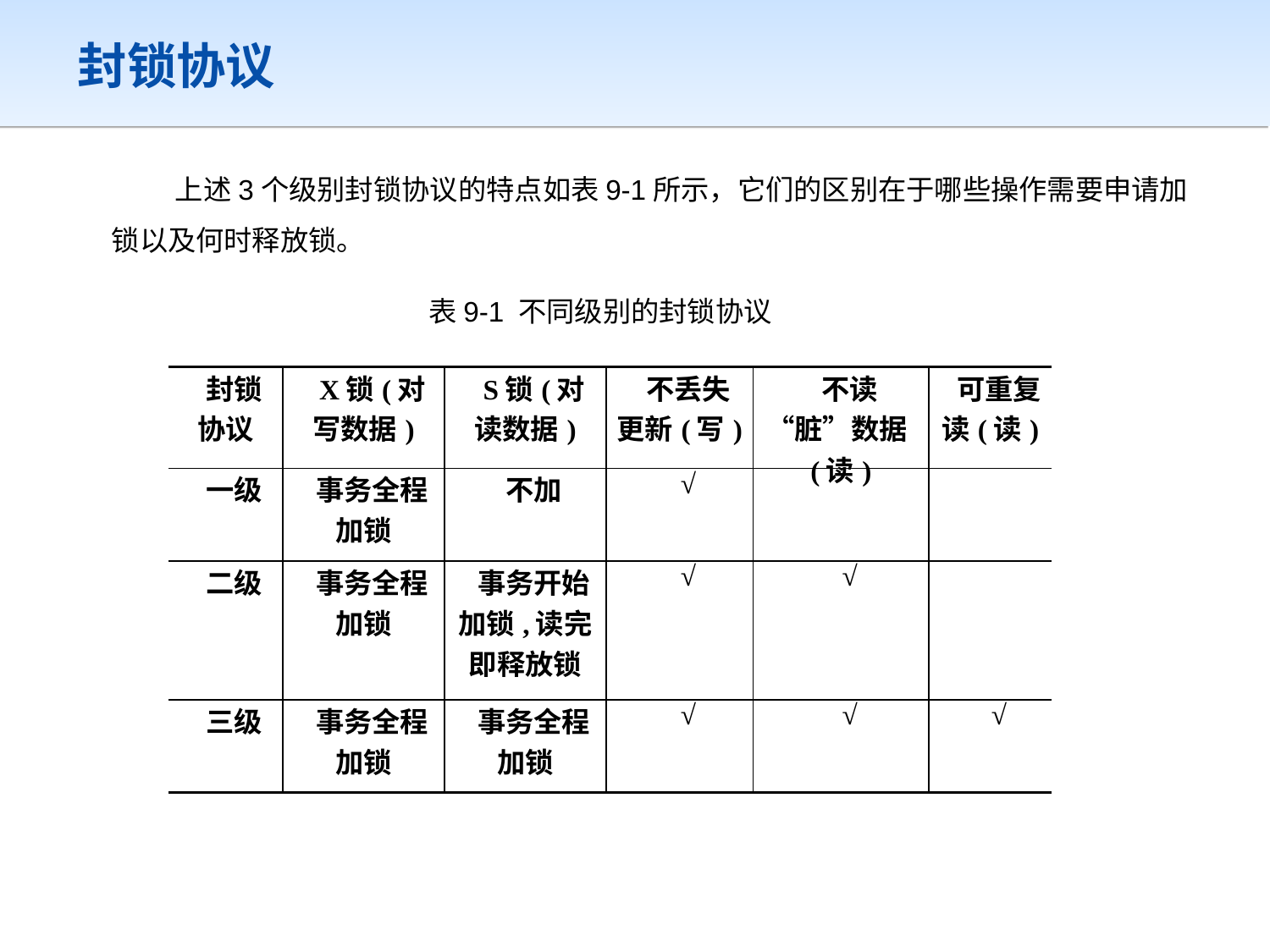

# 封锁协议
上述3个级别封锁协议的特点如表9-1所示，它们的区别在于哪些操作需要申请加锁以及何时释放锁。
表9-1 不同级别的封锁协议
| 封锁协议 | X锁(对写数据) | S锁(对读数据) | 不丢失更新(写) | 不读“脏”数据(读) | 可重复读(读) |
| --- | --- | --- | --- | --- | --- |
| 一级 | 事务全程加锁 | 不加 | √ |  |  |
| 二级 | 事务全程加锁 | 事务开始加锁,读完即释放锁 | √ | √ |  |
| 三级 | 事务全程加锁 | 事务全程加锁 | √ | √ | √ |